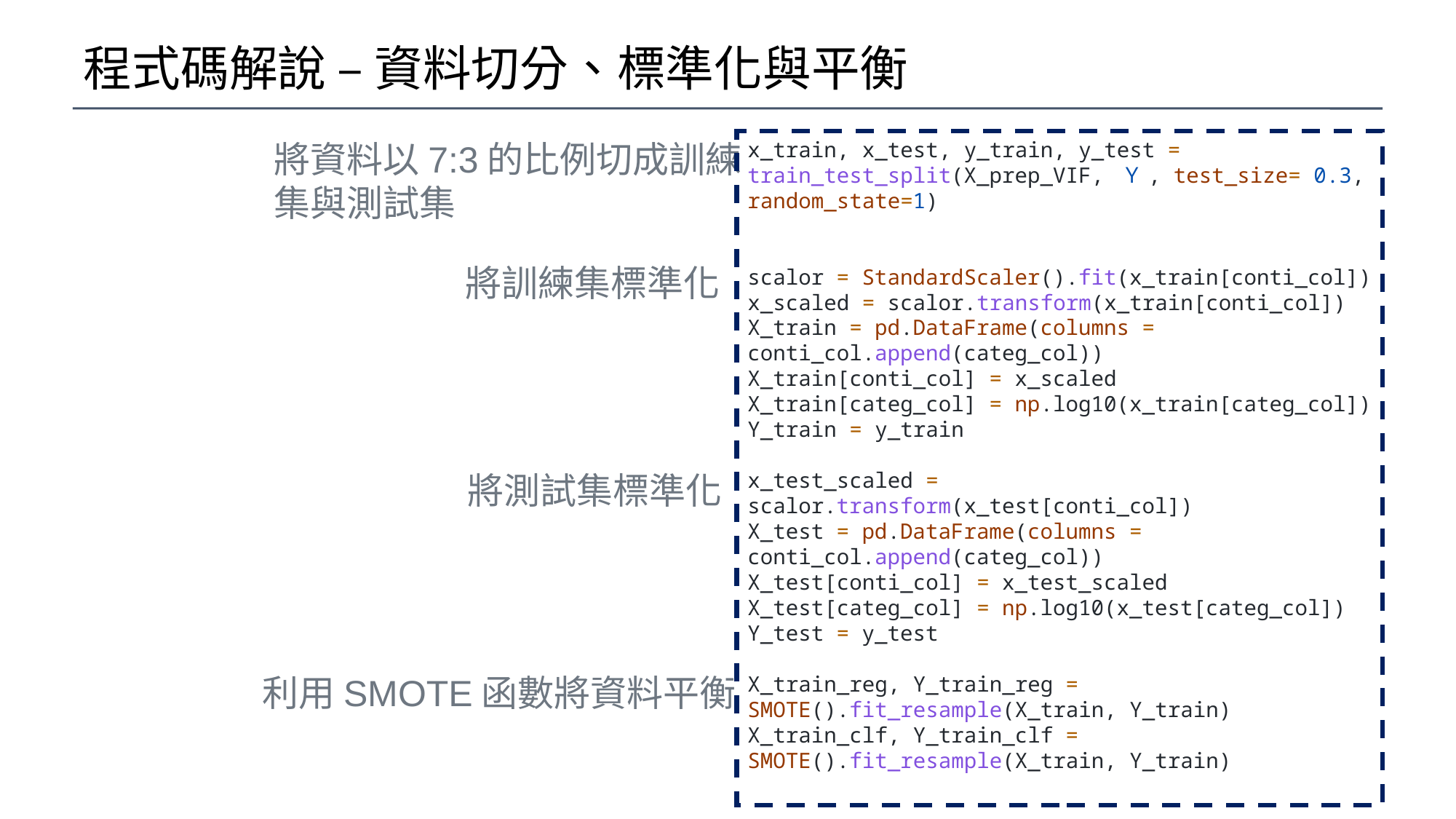

# 程式碼解說 – 資料切分、標準化與平衡
將資料以7:3的比例切成訓練
集與測試集

x_train, x_test, y_train, y_test = train_test_split(X_prep_VIF, Ｙ, test_size= 0.3, random_state=1)

scalor = StandardScaler().fit(x_train[conti_col])
x_scaled = scalor.transform(x_train[conti_col])
X_train = pd.DataFrame(columns = conti_col.append(categ_col))
X_train[conti_col] = x_scaled
X_train[categ_col] = np.log10(x_train[categ_col])
Y_train = y_train

x_test_scaled = scalor.transform(x_test[conti_col])
X_test = pd.DataFrame(columns = conti_col.append(categ_col))
X_test[conti_col] = x_test_scaled
X_test[categ_col] = np.log10(x_test[categ_col])
Y_test = y_test

X_train_reg, Y_train_reg = SMOTE().fit_resample(X_train, Y_train)
X_train_clf, Y_train_clf = SMOTE().fit_resample(X_train, Y_train)
將訓練集標準化
將測試集標準化
利用SMOTE函數將資料平衡